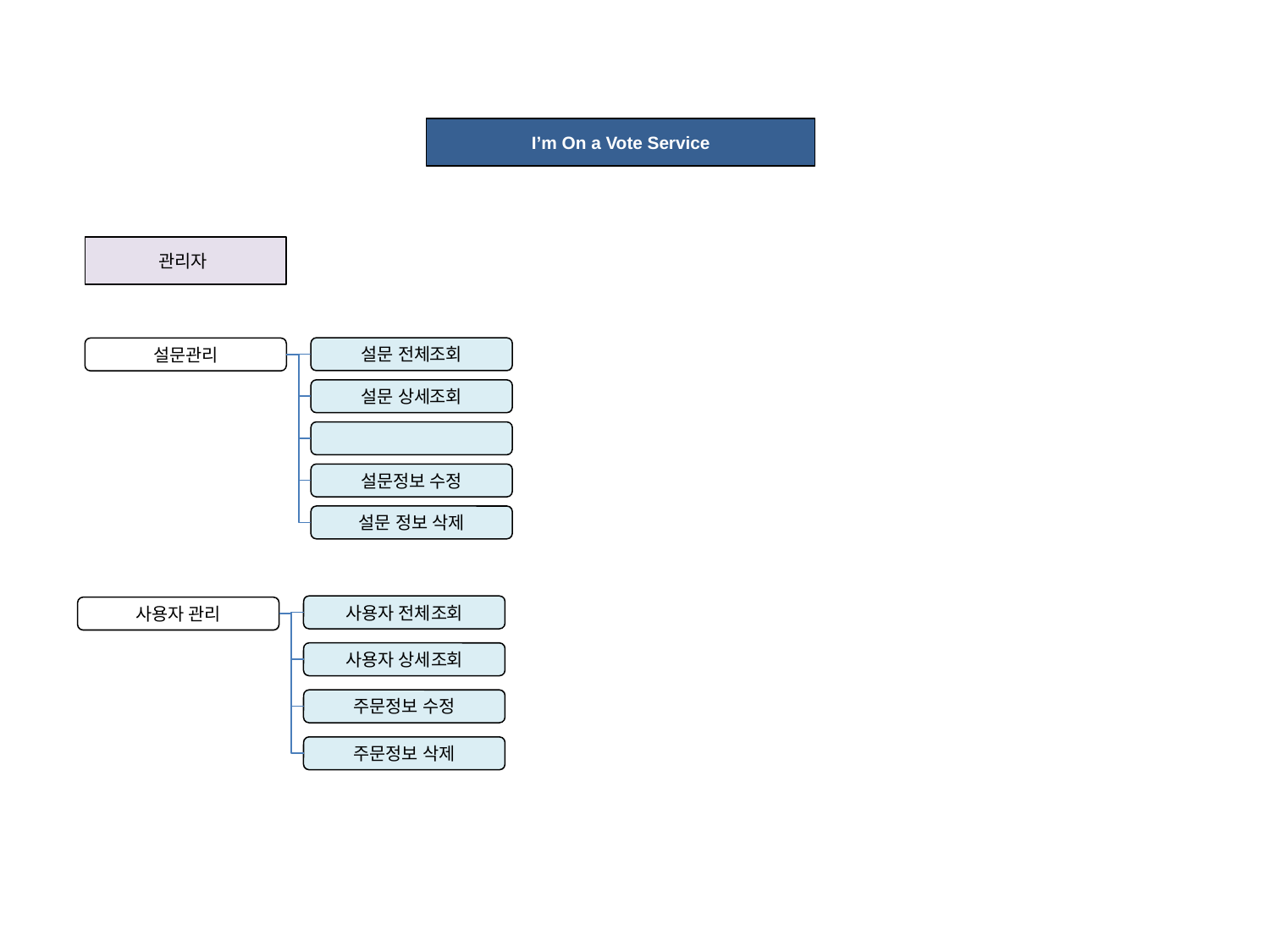

I’m On a Vote Service
관리자
설문 전체조회
설문관리
설문 상세조회

설문정보 수정
설문 정보 삭제
사용자 전체조회
사용자 관리
사용자 상세조회
주문정보 수정
주문정보 삭제